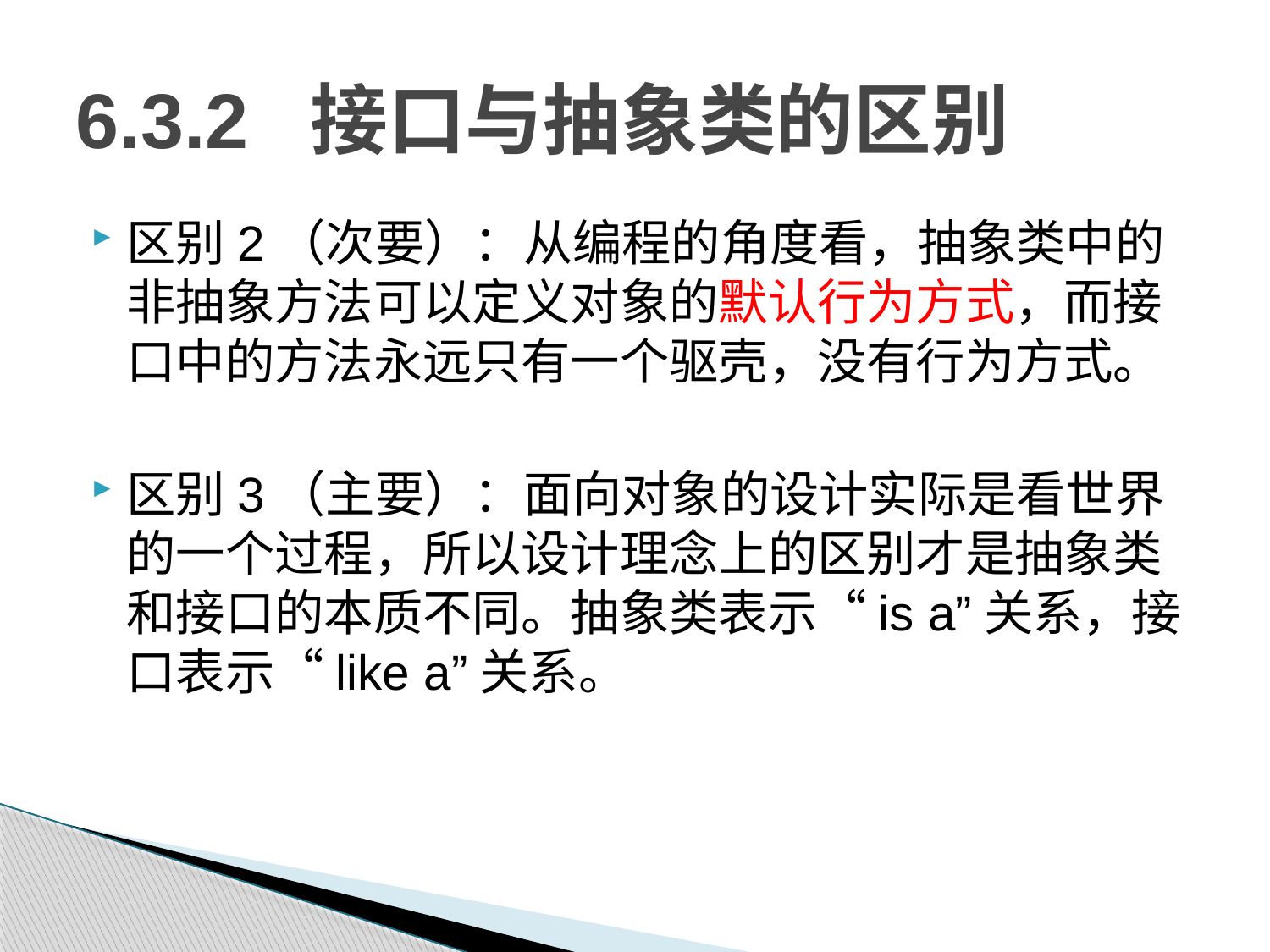

# 6.3.2  接口与抽象类的区别
区别2（次要）：从编程的角度看，抽象类中的非抽象方法可以定义对象的默认行为方式，而接口中的方法永远只有一个驱壳，没有行为方式。

区别3（主要）：面向对象的设计实际是看世界的一个过程，所以设计理念上的区别才是抽象类和接口的本质不同。抽象类表示“is a”关系，接口表示“like a”关系。